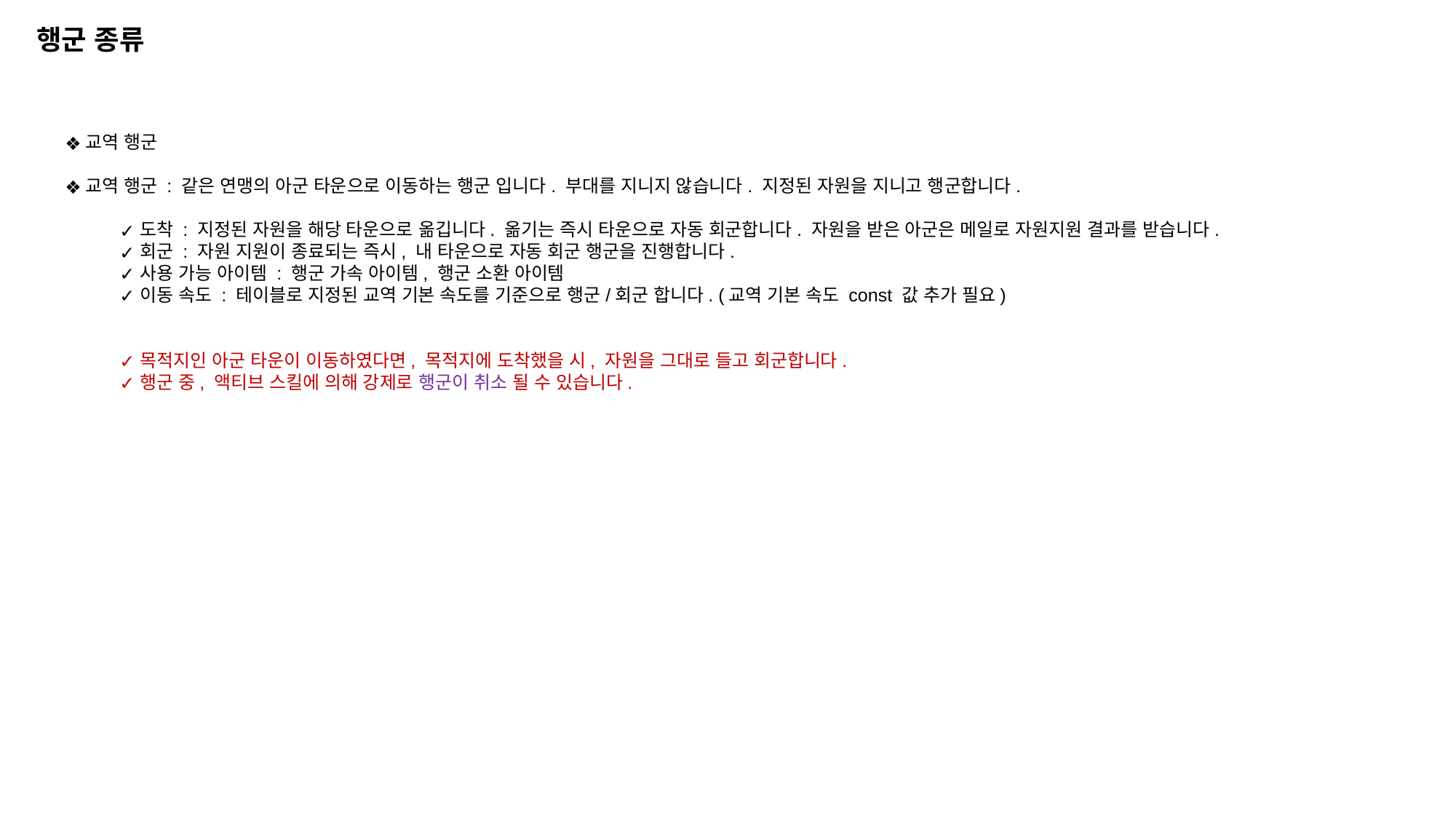

행군 종류
교역 행군

교역 행군 : 같은 연맹의 아군 타운으로 이동하는 행군 입니다. 부대를 지니지 않습니다. 지정된 자원을 지니고 행군합니다.

도착 : 지정된 자원을 해당 타운으로 옮깁니다. 옮기는 즉시 타운으로 자동 회군합니다. 자원을 받은 아군은 메일로 자원지원 결과를 받습니다.
회군 : 자원 지원이 종료되는 즉시, 내 타운으로 자동 회군 행군을 진행합니다.
사용 가능 아이템 : 행군 가속 아이템, 행군 소환 아이템
이동 속도 : 테이블로 지정된 교역 기본 속도를 기준으로 행군/회군 합니다. (교역 기본 속도 const 값 추가 필요)

목적지인 아군 타운이 이동하였다면, 목적지에 도착했을 시, 자원을 그대로 들고 회군합니다.
행군 중, 액티브 스킬에 의해 강제로 행군이 취소 될 수 있습니다.